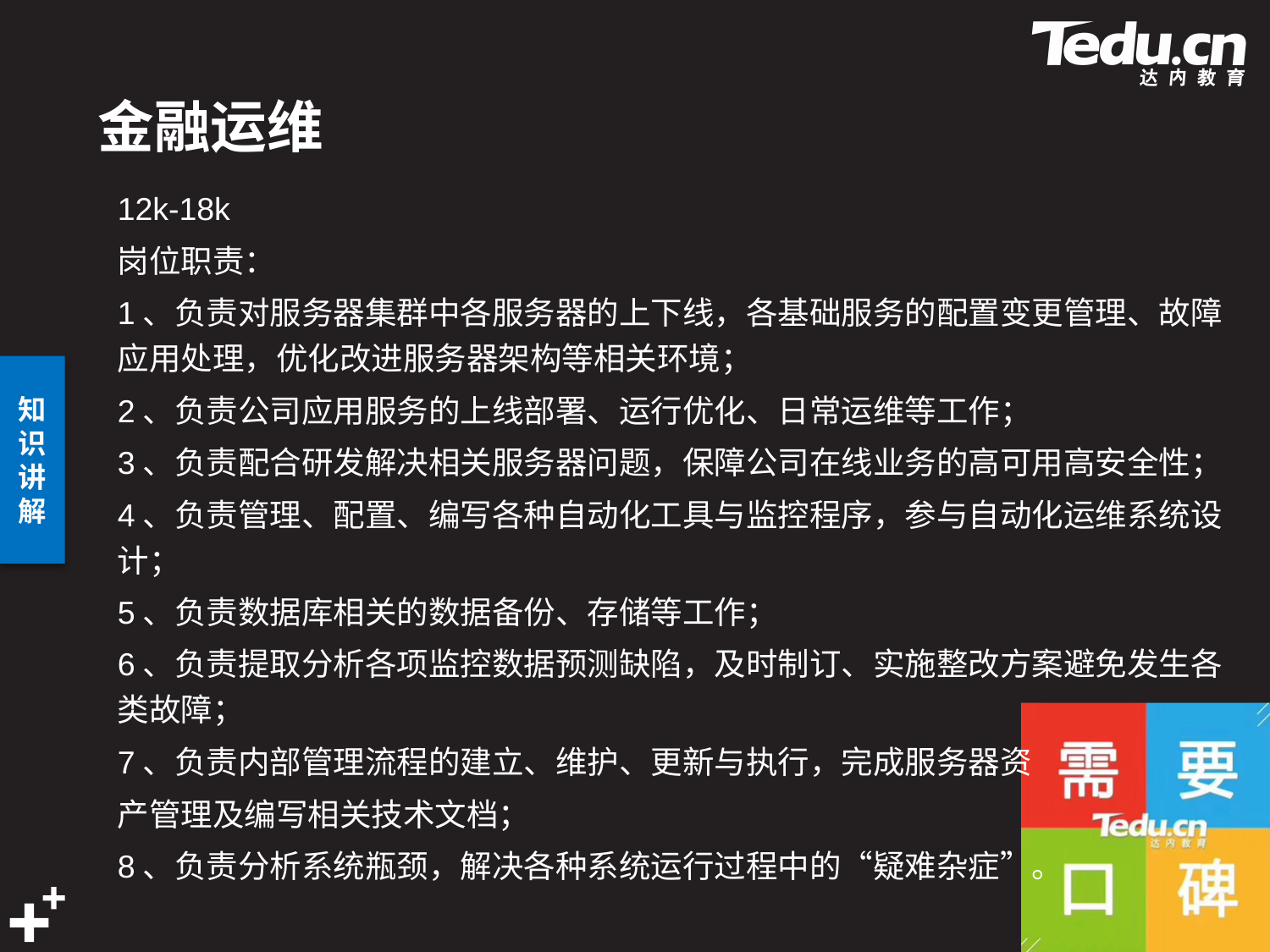

# 金融运维
12k-18k
岗位职责：
1、负责对服务器集群中各服务器的上下线，各基础服务的配置变更管理、故障应用处理，优化改进服务器架构等相关环境；
2、负责公司应用服务的上线部署、运行优化、日常运维等工作；
3、负责配合研发解决相关服务器问题，保障公司在线业务的高可用高安全性；
4、负责管理、配置、编写各种自动化工具与监控程序，参与自动化运维系统设计；
5、负责数据库相关的数据备份、存储等工作；
6、负责提取分析各项监控数据预测缺陷，及时制订、实施整改方案避免发生各类故障；
7、负责内部管理流程的建立、维护、更新与执行，完成服务器资
产管理及编写相关技术文档；
8、负责分析系统瓶颈，解决各种系统运行过程中的“疑难杂症”。